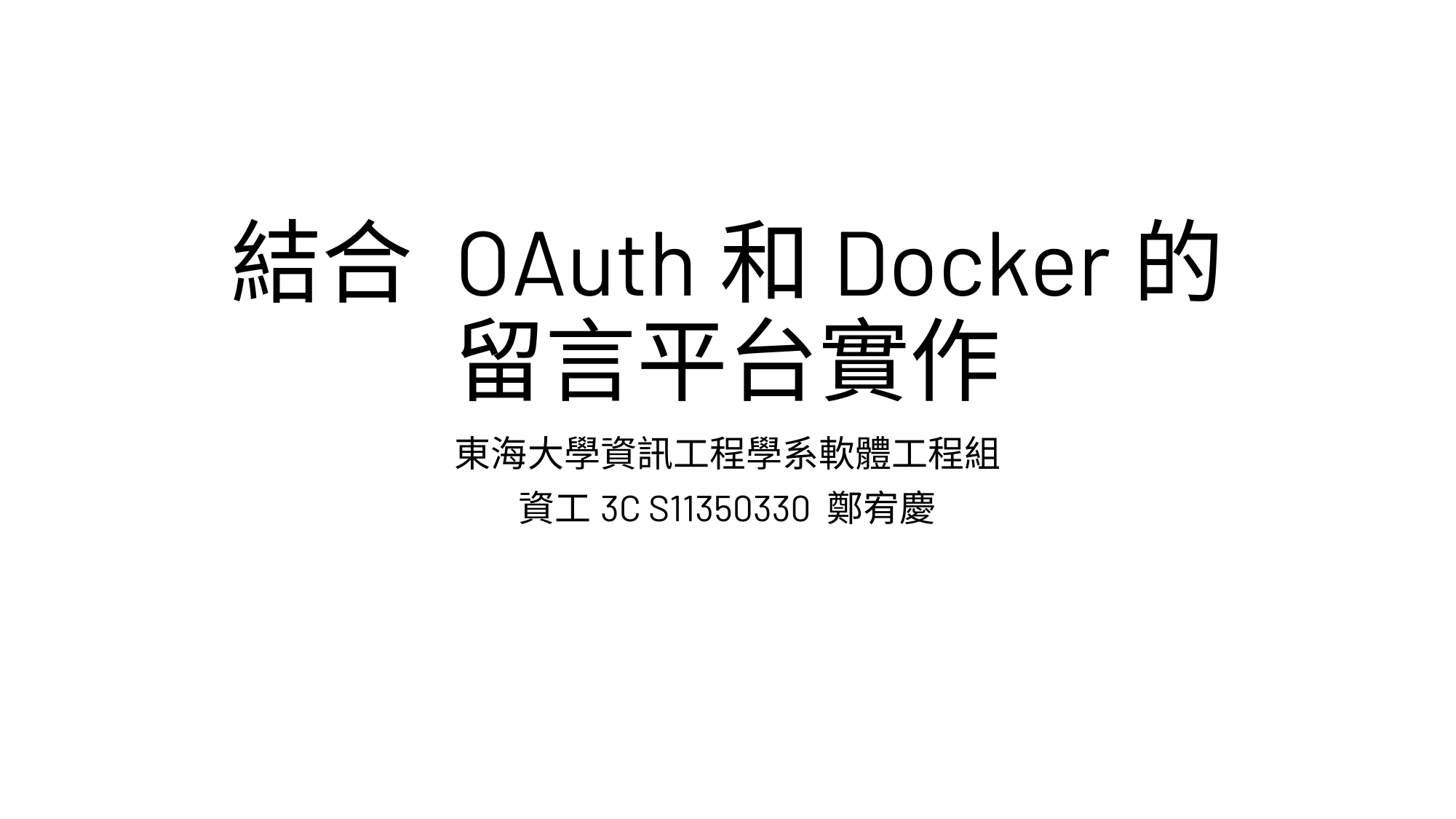

# 結合 OAuth和Docker的 留言平台實作
東海大學資訊工程學系軟體工程組
資工3C S11350330 鄭宥慶